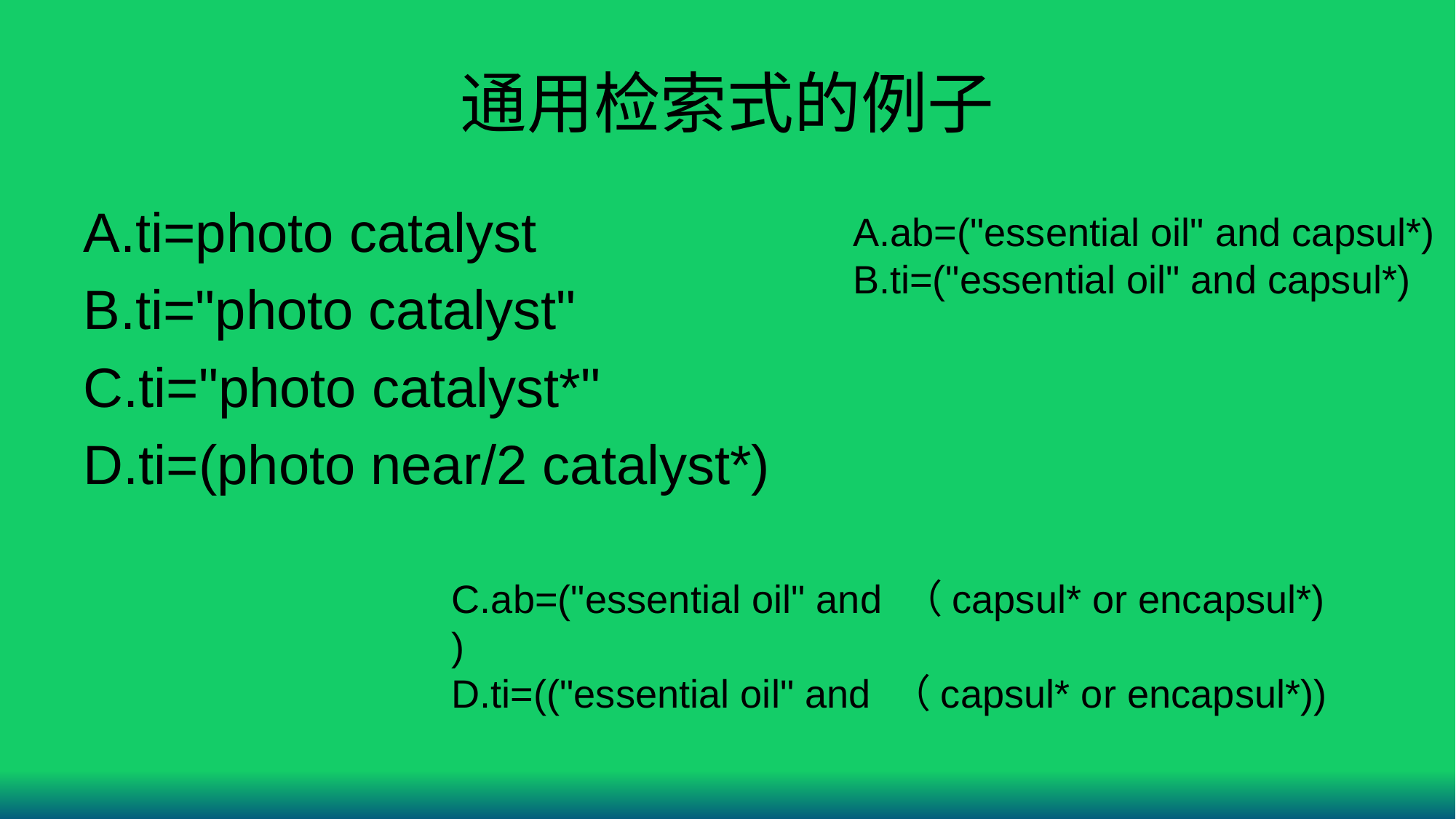

# 通用检索式的例子
A.ti=photo catalyst
B.ti="photo catalyst"
C.ti="photo catalyst*"
D.ti=(photo near/2 catalyst*)

A.ab=("essential oil" and capsul*)
B.ti=("essential oil" and capsul*)
C.ab=("essential oil" and （capsul* or encapsul*) )
D.ti=(("essential oil" and （capsul* or encapsul*))